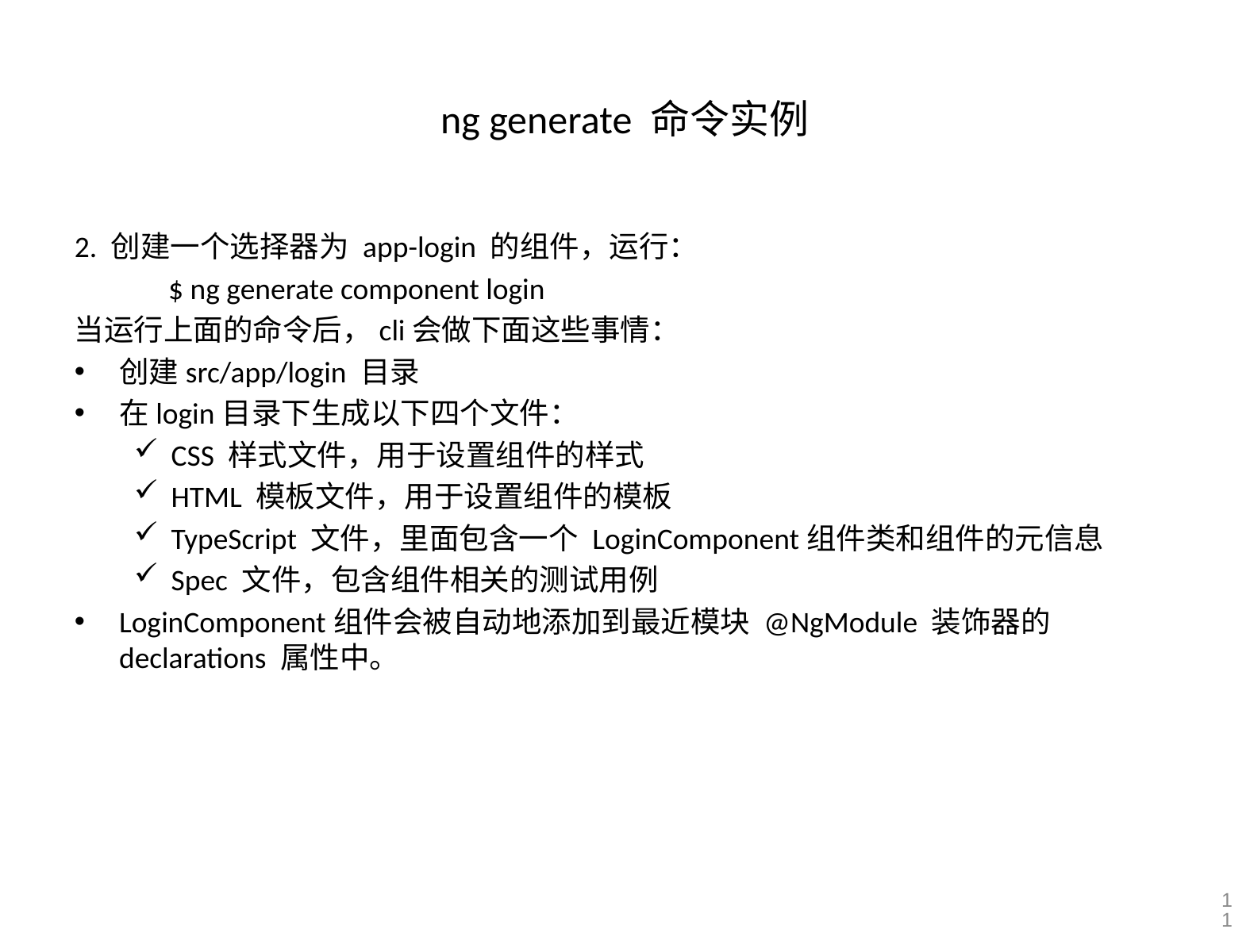

# ng generate 命令实例
2. 创建一个选择器为 app-login 的组件，运行：
$ ng generate component login
当运行上面的命令后，cli会做下面这些事情：
创建src/app/login 目录
在login目录下生成以下四个文件：
CSS 样式文件，用于设置组件的样式
HTML 模板文件，用于设置组件的模板
TypeScript 文件，里面包含一个 LoginComponent组件类和组件的元信息
Spec 文件，包含组件相关的测试用例
LoginComponent组件会被自动地添加到最近模块 @NgModule 装饰器的 declarations 属性中。
11